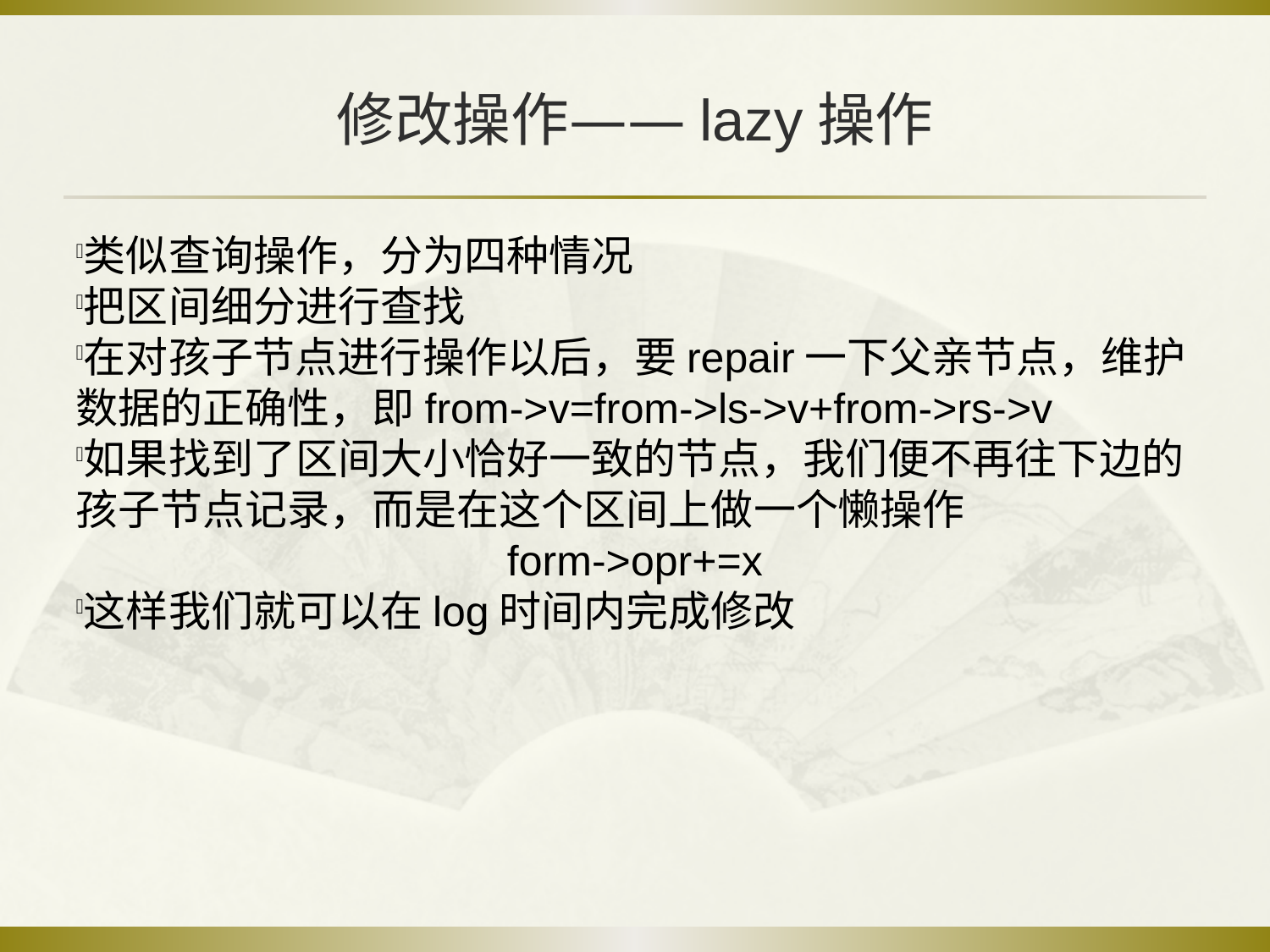

修改操作——lazy操作
类似查询操作，分为四种情况
把区间细分进行查找
在对孩子节点进行操作以后，要repair一下父亲节点，维护数据的正确性，即from->v=from->ls->v+from->rs->v
如果找到了区间大小恰好一致的节点，我们便不再往下边的孩子节点记录，而是在这个区间上做一个懒操作
form->opr+=x
这样我们就可以在log时间内完成修改